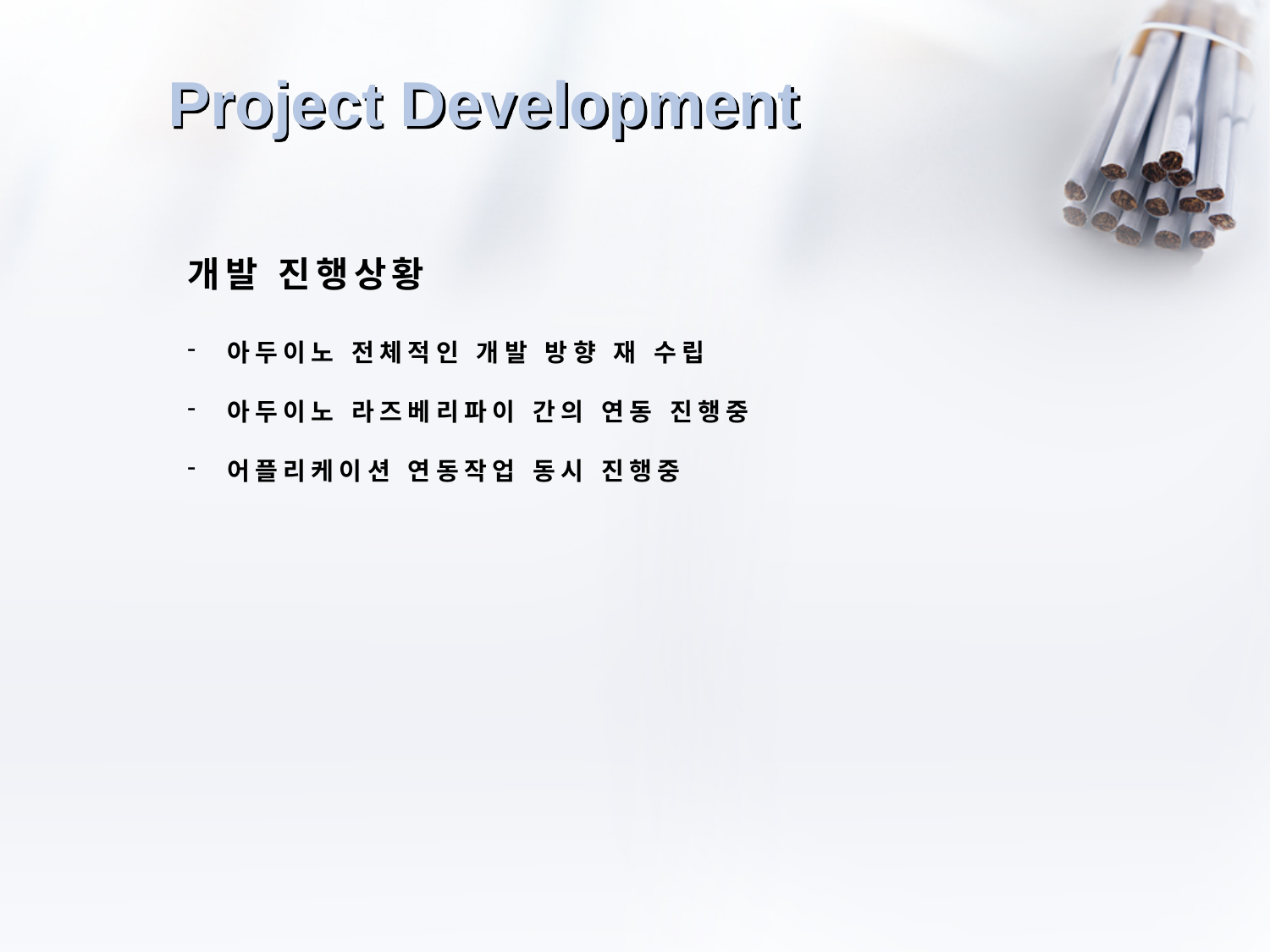

# Project Development
개발 진행상황

아두이노 전체적인 개발 방향 재 수립

아두이노 라즈베리파이 간의 연동 진행중

어플리케이션 연동작업 동시 진행중